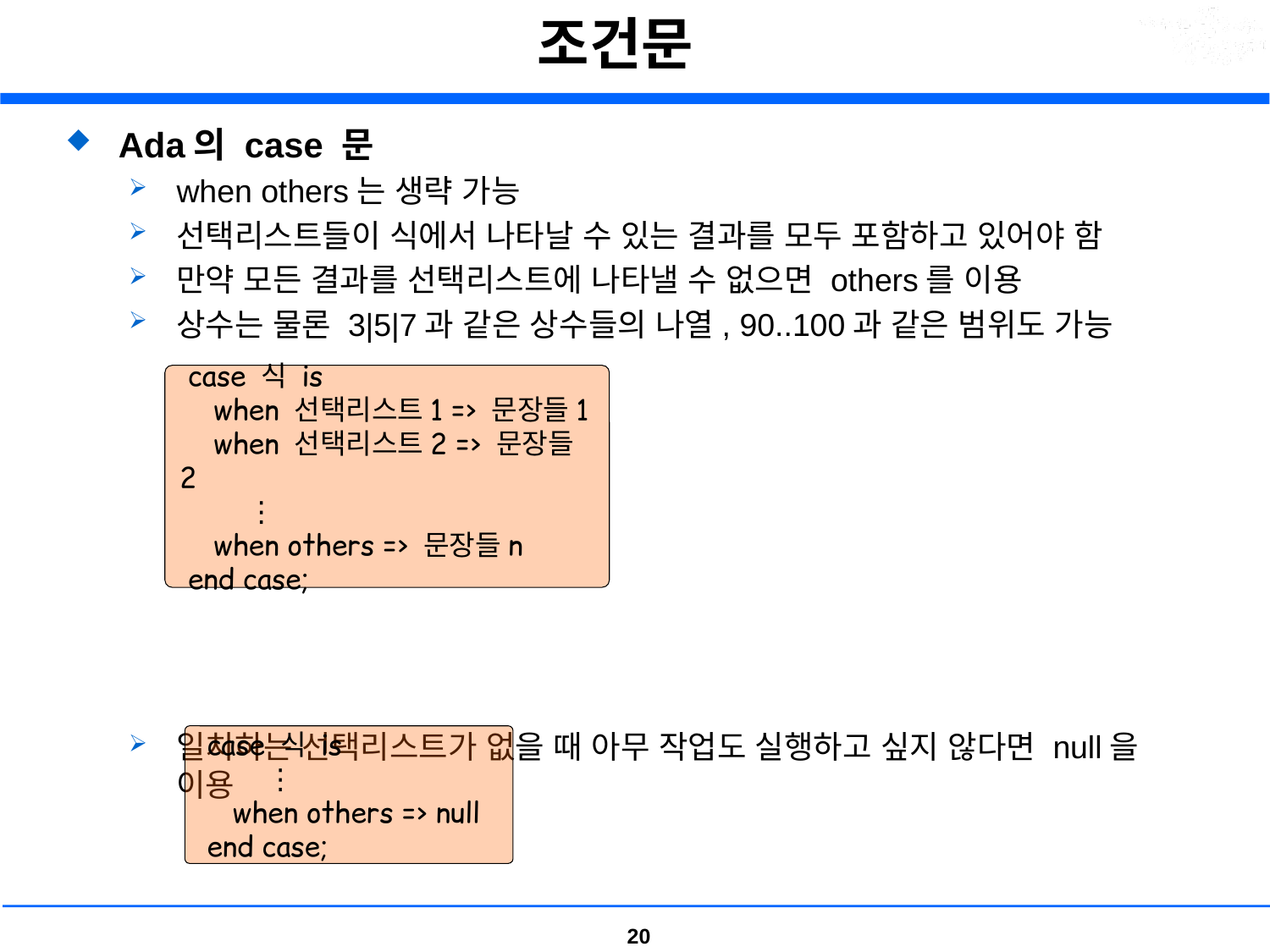

# 조건문
Ada의 case 문
when others는 생략 가능
선택리스트들이 식에서 나타날 수 있는 결과를 모두 포함하고 있어야 함
만약 모든 결과를 선택리스트에 나타낼 수 없으면 others를 이용
상수는 물론 3|5|7과 같은 상수들의 나열, 90..100과 같은 범위도 가능

일치하는 선택리스트가 없을 때 아무 작업도 실행하고 싶지 않다면 null을 이용

 case 식 is
    when 선택리스트1 => 문장들1
    when 선택리스트2 => 문장들2
        ⋮
    when others => 문장들n
 end case;
 case 식 is
        ⋮
    when others => null
 end case;